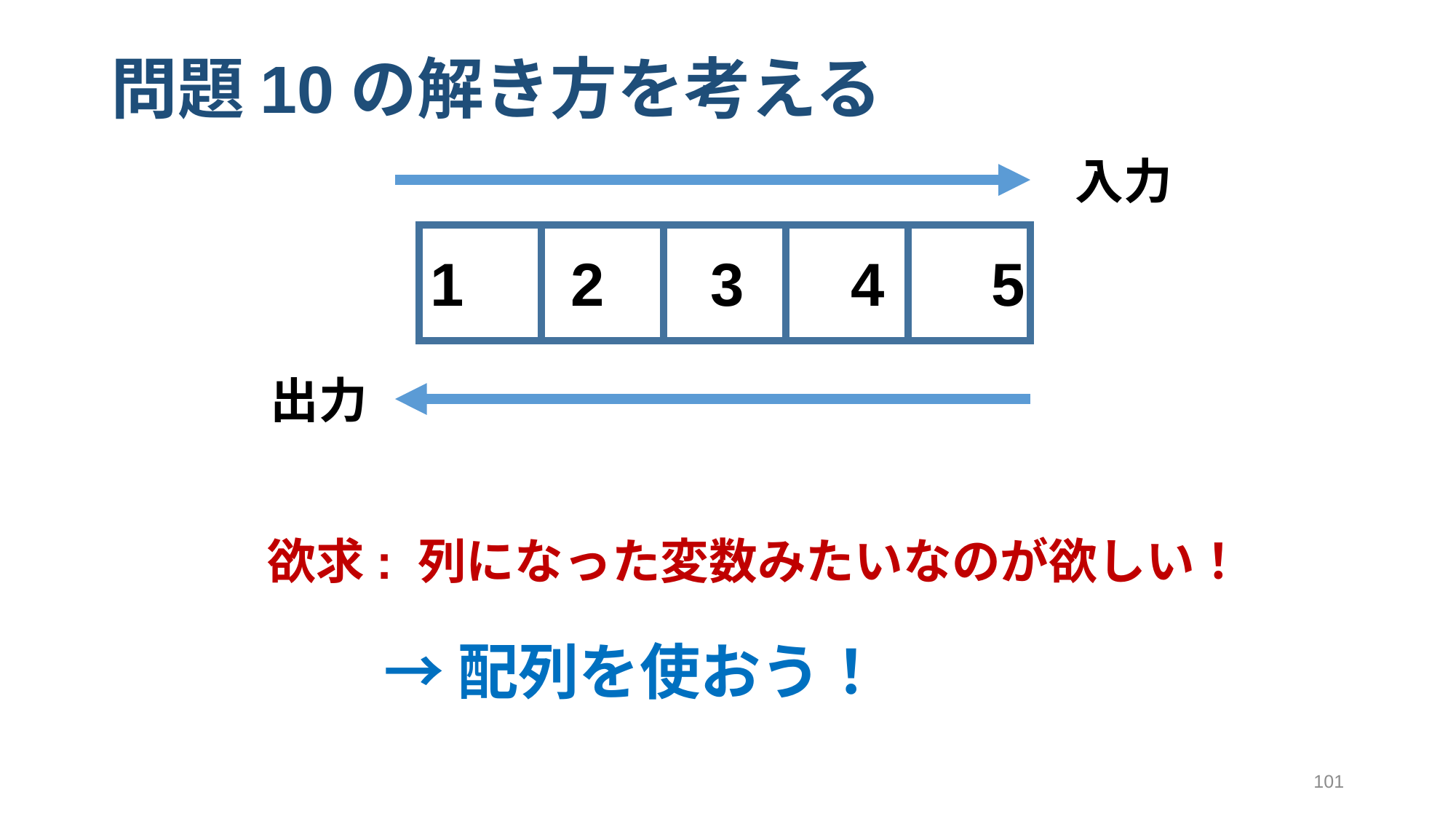

# 問題10の解き方を考える
入力

1 　2 　3 　4 　5

　　 　欲求: 列になった変数みたいなのが欲しい！
           　　→ 配列を使おう！

出力
101